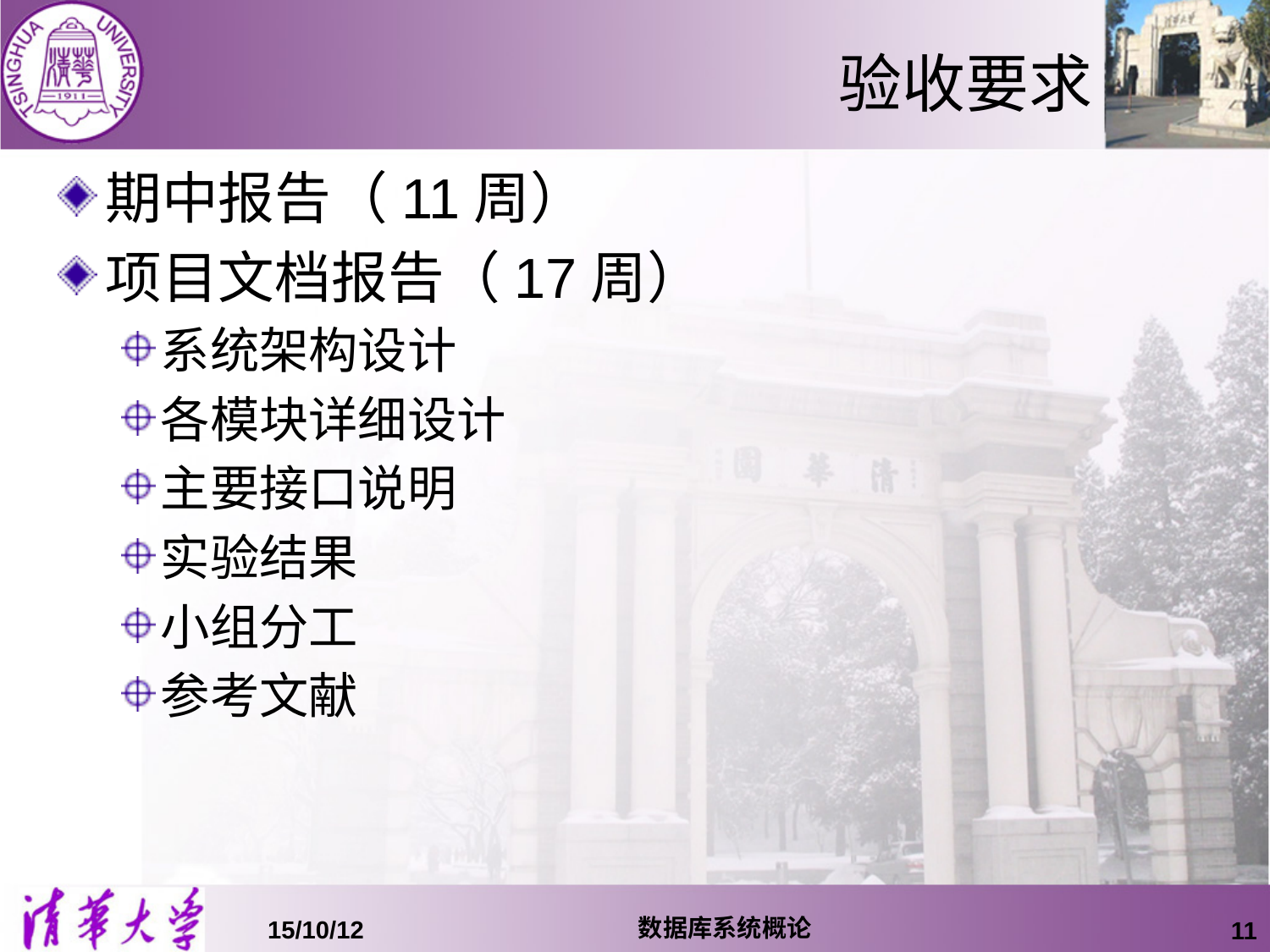

# 验收要求
期中报告（11周）
项目文档报告（17周）
系统架构设计
各模块详细设计
主要接口说明
实验结果
小组分工
参考文献

数据库系统概论
15/10/12
11